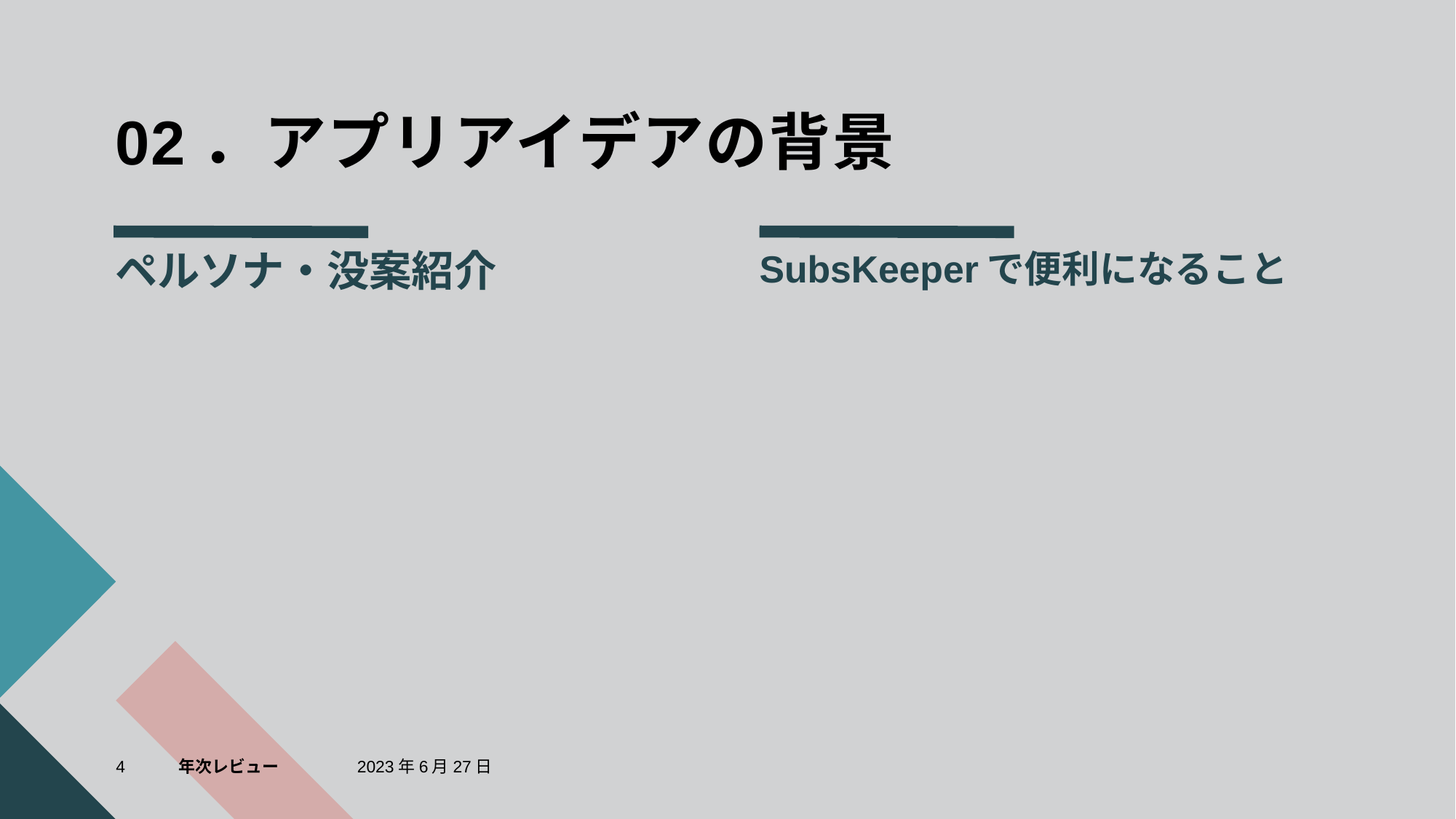

# 02．アプリアイデアの背景
ペルソナ・没案紹介
SubsKeeperで便利になること

4
年次レビュー
2023年6月27日